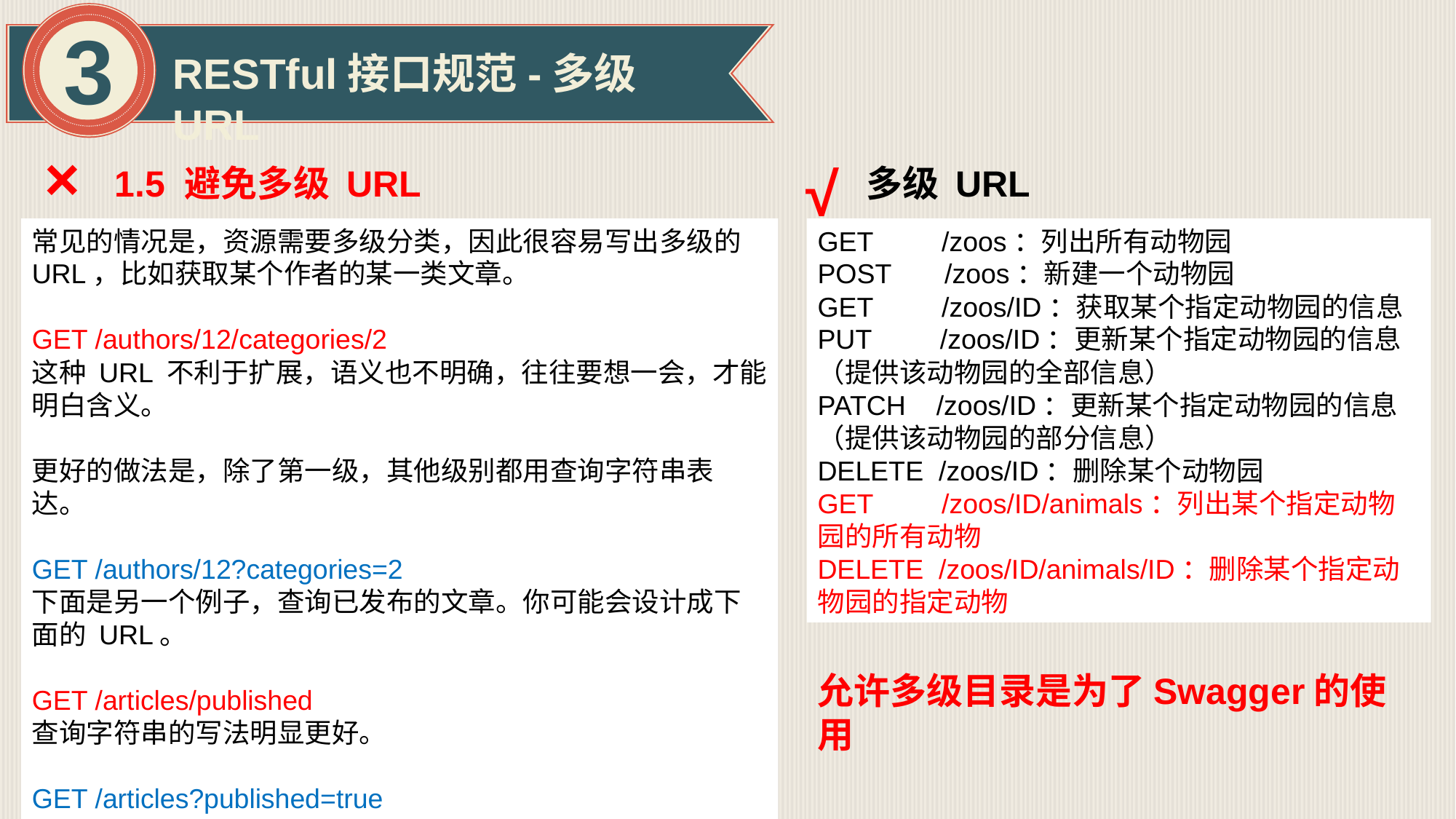

3

RESTful接口规范-多级 URL
×
√
1.5 避免多级 URL
多级 URL
常见的情况是，资源需要多级分类，因此很容易写出多级的 URL，比如获取某个作者的某一类文章。

GET /authors/12/categories/2
这种 URL 不利于扩展，语义也不明确，往往要想一会，才能明白含义。

更好的做法是，除了第一级，其他级别都用查询字符串表达。

GET /authors/12?categories=2
下面是另一个例子，查询已发布的文章。你可能会设计成下面的 URL。

GET /articles/published
查询字符串的写法明显更好。

GET /articles?published=true
GET         /zoos：列出所有动物园
POST       /zoos：新建一个动物园
GET         /zoos/ID：获取某个指定动物园的信息
PUT         /zoos/ID：更新某个指定动物园的信息（提供该动物园的全部信息）
PATCH    /zoos/ID：更新某个指定动物园的信息（提供该动物园的部分信息）
DELETE  /zoos/ID：删除某个动物园
GET         /zoos/ID/animals：列出某个指定动物园的所有动物
DELETE  /zoos/ID/animals/ID：删除某个指定动物园的指定动物
允许多级目录是为了Swagger的使用